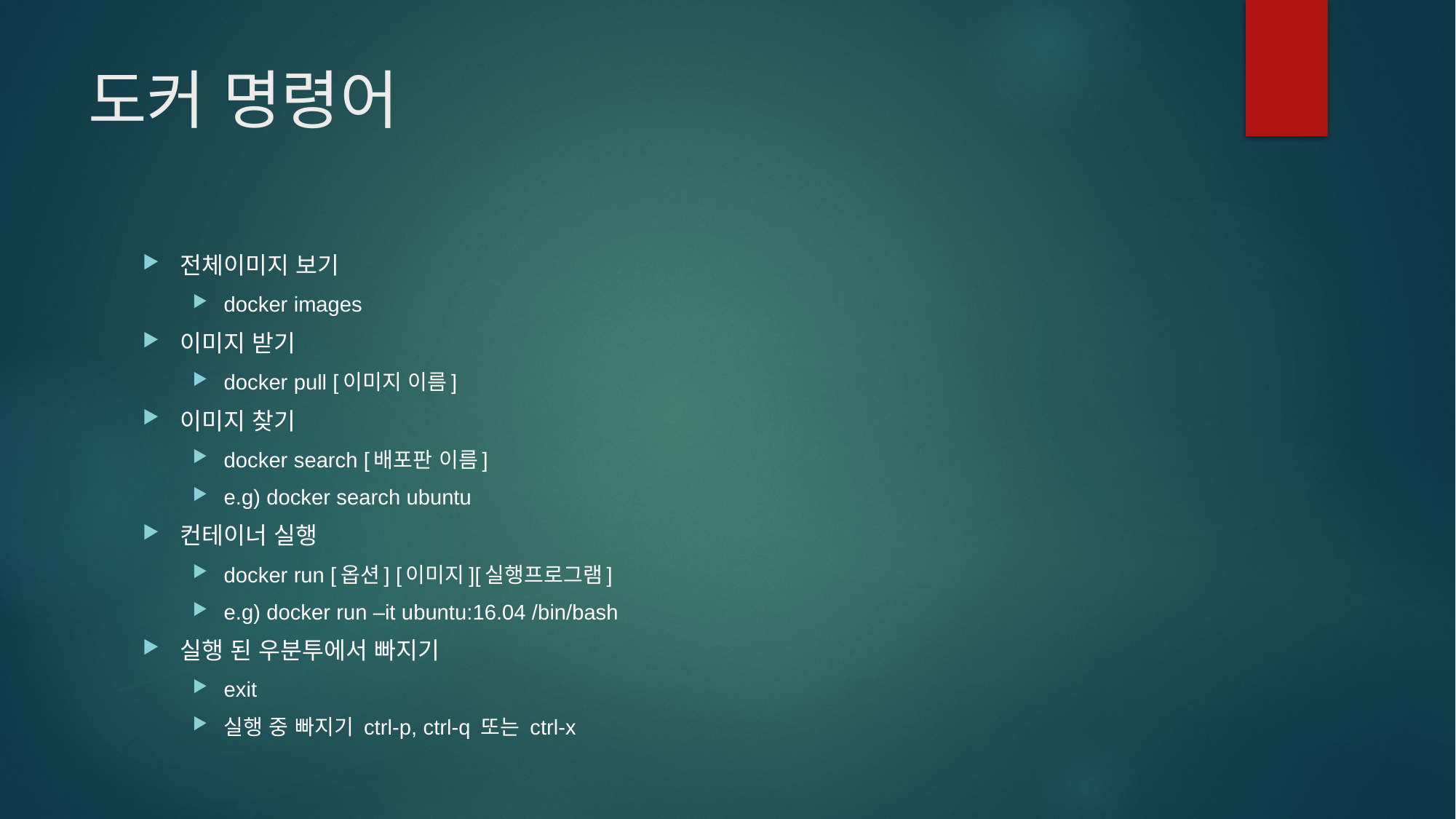

# 도커 명령어
전체이미지 보기
docker images
이미지 받기
docker pull [이미지 이름]
이미지 찾기
docker search [배포판 이름]
e.g) docker search ubuntu
컨테이너 실행
docker run [옵션] [이미지][실행프로그램]
e.g) docker run –it ubuntu:16.04 /bin/bash
실행 된 우분투에서 빠지기
exit
실행 중 빠지기 ctrl-p, ctrl-q 또는 ctrl-x